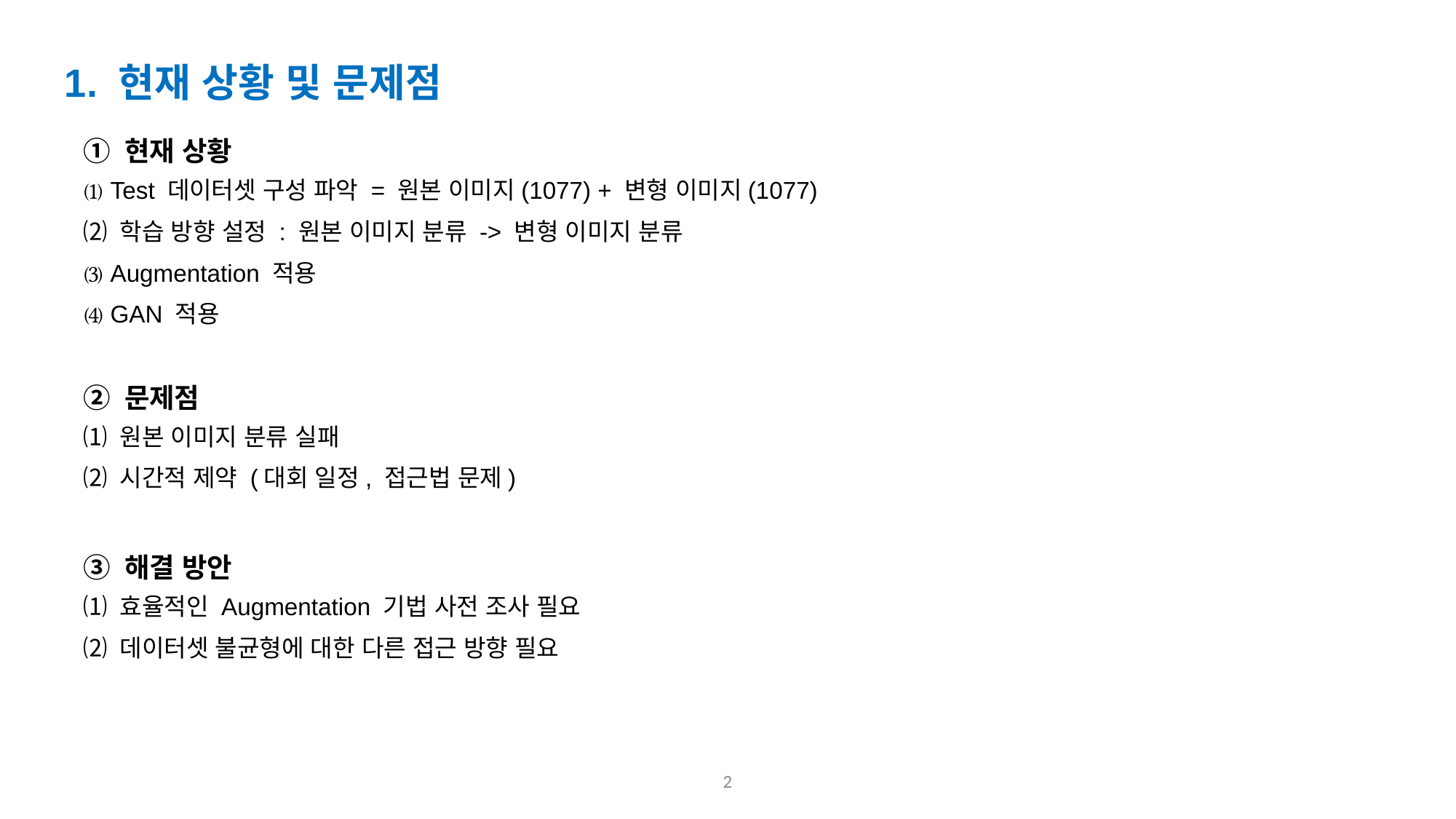

# 1. 현재 상황 및 문제점
① 현재 상황
⑴ Test 데이터셋 구성 파악 = 원본 이미지(1077) + 변형 이미지(1077)
⑵ 학습 방향 설정 : 원본 이미지 분류 -> 변형 이미지 분류
⑶ Augmentation 적용
⑷ GAN 적용
② 문제점
⑴ 원본 이미지 분류 실패
⑵ 시간적 제약 (대회 일정, 접근법 문제)
③ 해결 방안
⑴ 효율적인 Augmentation 기법 사전 조사 필요
⑵ 데이터셋 불균형에 대한 다른 접근 방향 필요
2